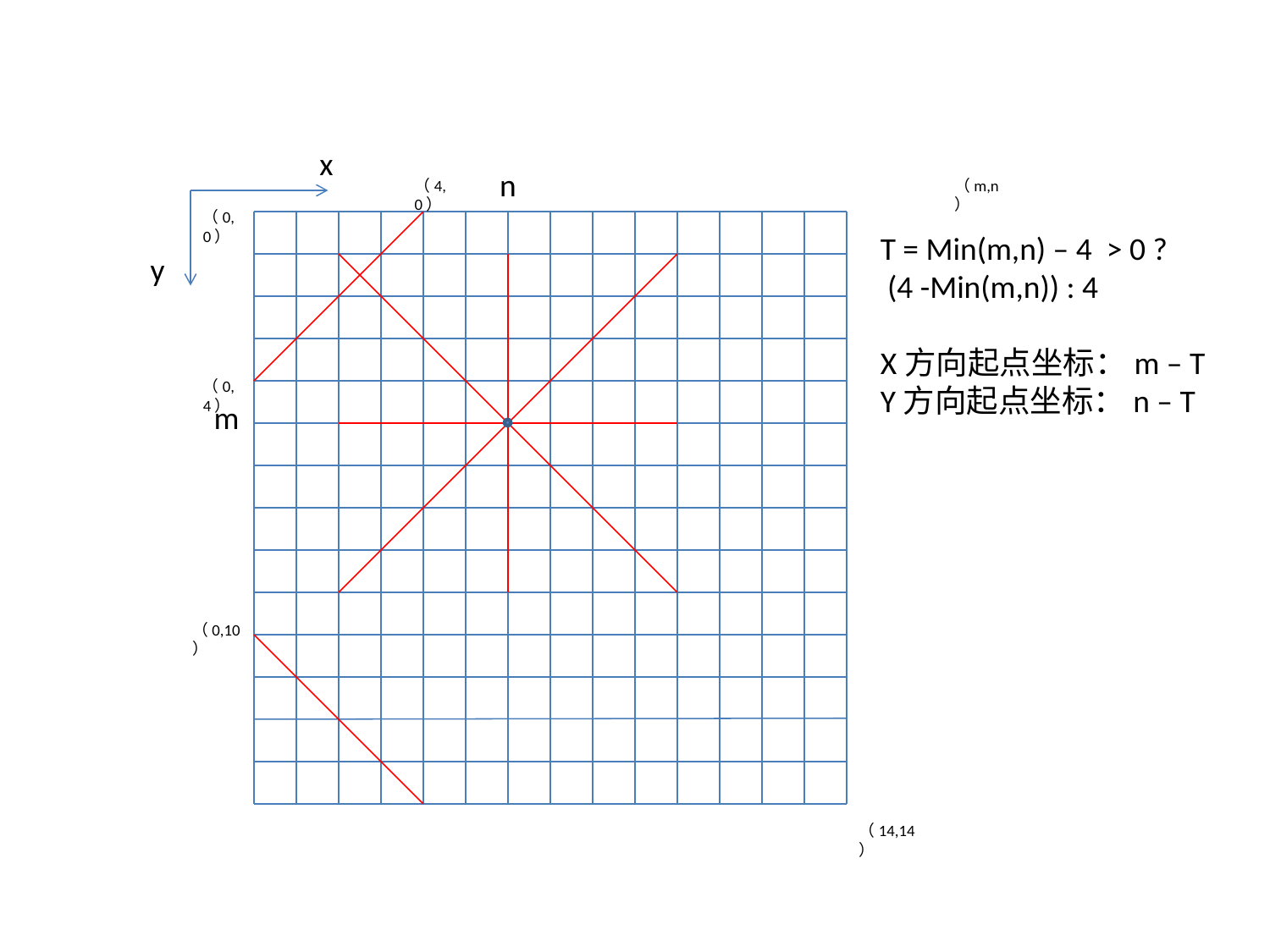

x
n
（4,0）
（m,n）
（0,0）
T = Min(m,n) – 4  > 0 ?
 (4 -Min(m,n)) : 4

X方向起点坐标：m – T
Y方向起点坐标：n – T

y
（0,4）
m

（0,10）
（14,14）